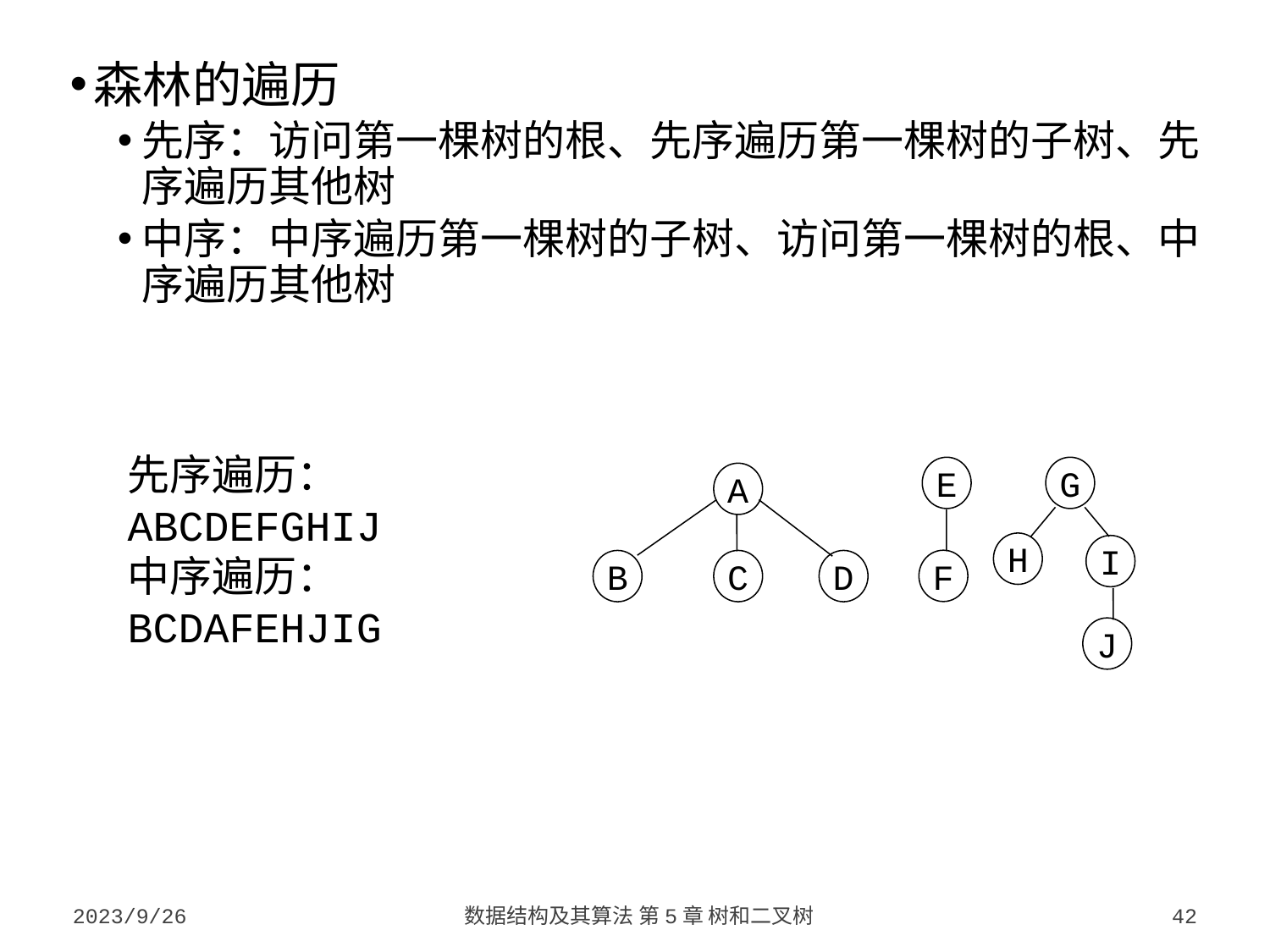

森林的遍历
先序：访问第一棵树的根、先序遍历第一棵树的子树、先序遍历其他树
中序：中序遍历第一棵树的子树、访问第一棵树的根、中序遍历其他树
先序遍历：
ABCDEFGHIJ
中序遍历：
BCDAFEHJIG
E

F
G

H
I

J
A

B
C
D
2023/9/26
数据结构及其算法 第5章 树和二叉树
42